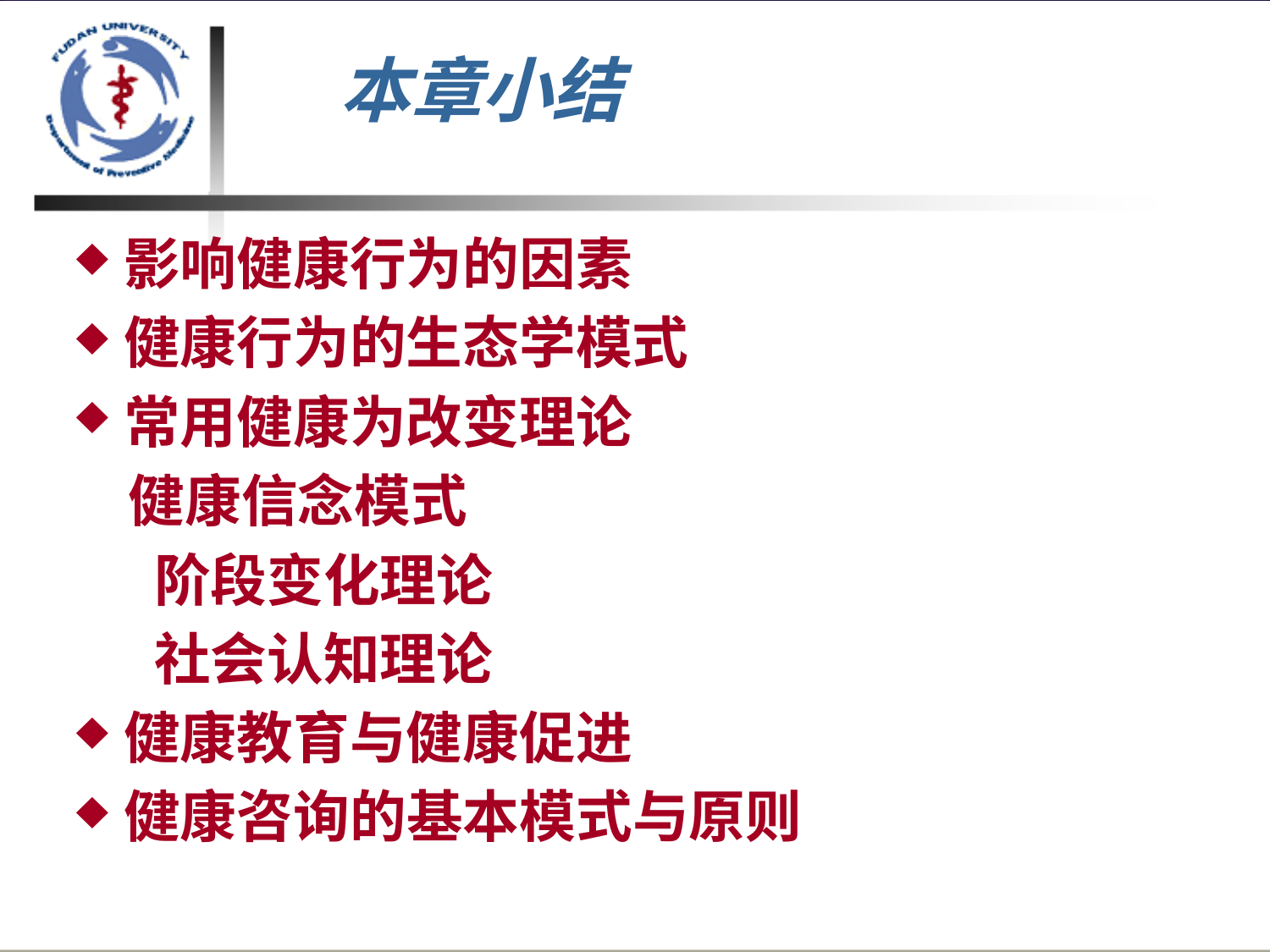

# 本章小结
影响健康行为的因素
健康行为的生态学模式
常用健康为改变理论
   健康信念模式
     阶段变化理论
     社会认知理论
健康教育与健康促进
健康咨询的基本模式与原则